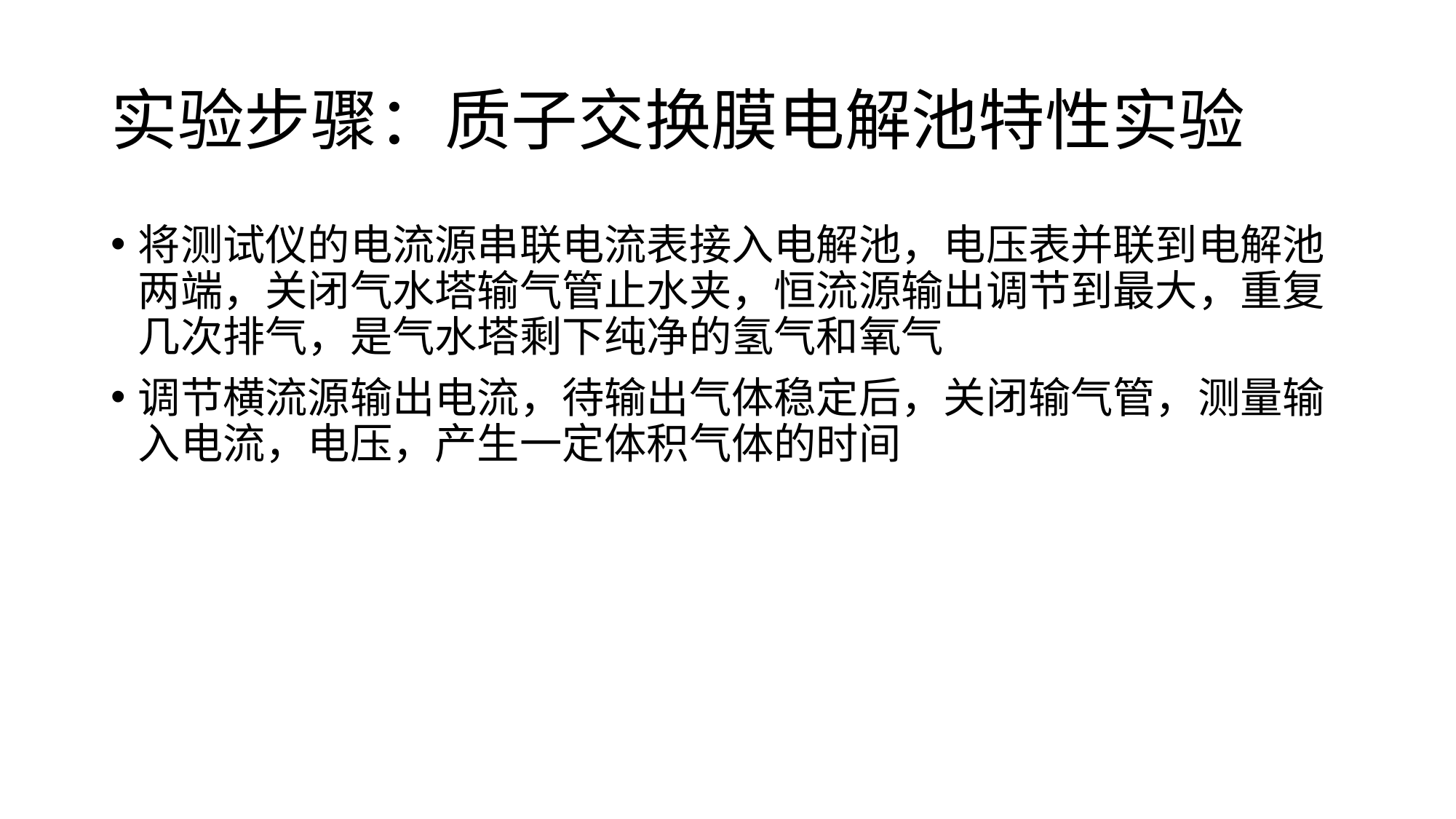

# 实验步骤：质子交换膜电解池特性实验
将测试仪的电流源串联电流表接入电解池，电压表并联到电解池两端，关闭气水塔输气管止水夹，恒流源输出调节到最大，重复几次排气，是气水塔剩下纯净的氢气和氧气
调节横流源输出电流，待输出气体稳定后，关闭输气管，测量输入电流，电压，产生一定体积气体的时间